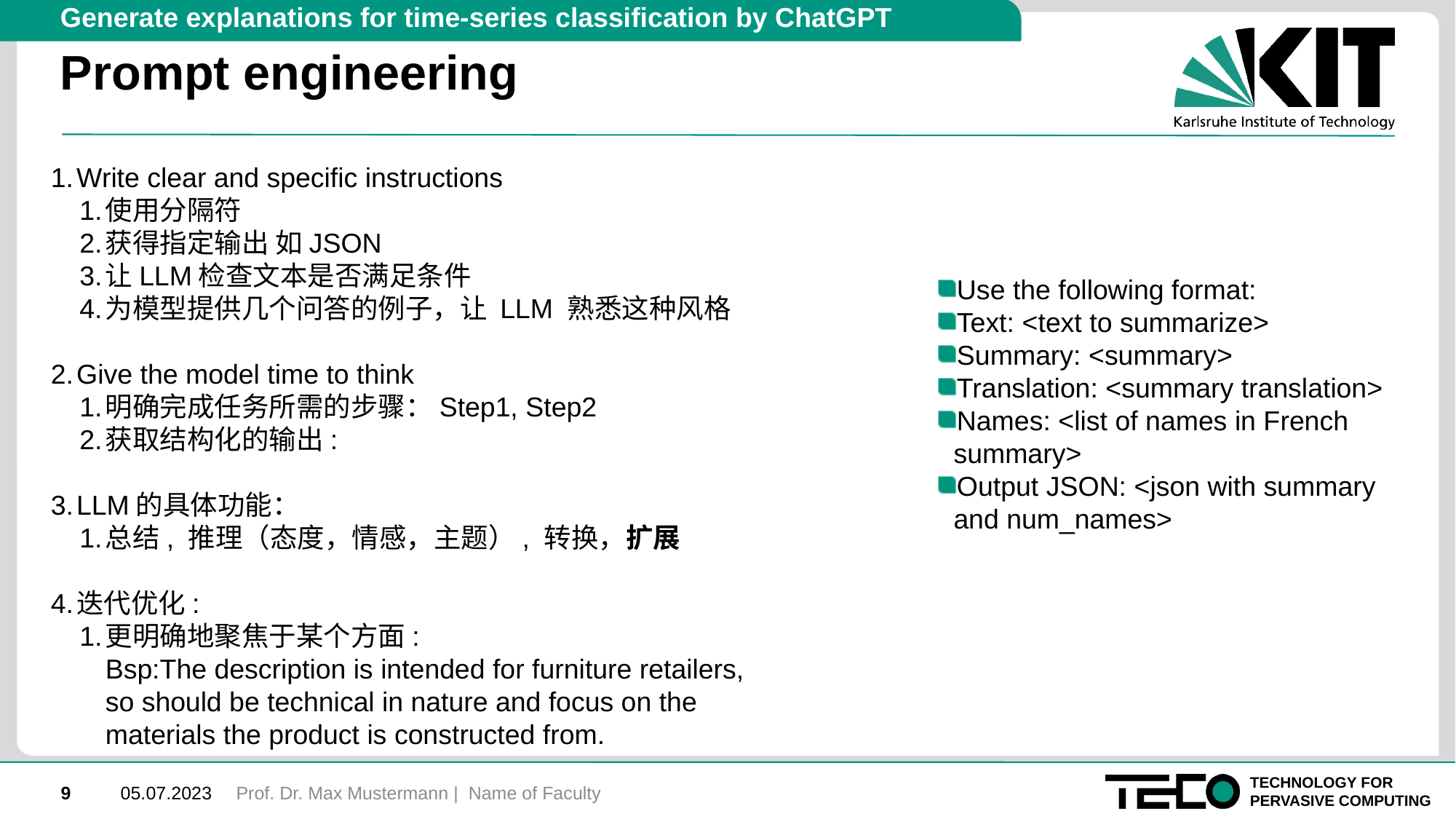

Generate explanations for time-series classification by ChatGPT
# Prompt engineering

Write clear and specific instructions
使用分隔符
获得指定输出 如JSON
让LLM检查文本是否满足条件
为模型提供几个问答的例子，让 LLM 熟悉这种风格

Give the model time to think
明确完成任务所需的步骤：Step1, Step2
获取结构化的输出:

LLM的具体功能：
总结, 推理（态度，情感，主题）, 转换，扩展

迭代优化:
更明确地聚焦于某个方面:
Bsp:The description is intended for furniture retailers, so should be technical in nature and focus on the materials the product is constructed from.

Use the following format:
Text: <text to summarize>
Summary: <summary>
Translation: <summary translation>
Names: <list of names in French summary>
Output JSON: <json with summary and num_names>

Prof. Dr. Max Mustermann |  Name of Faculty